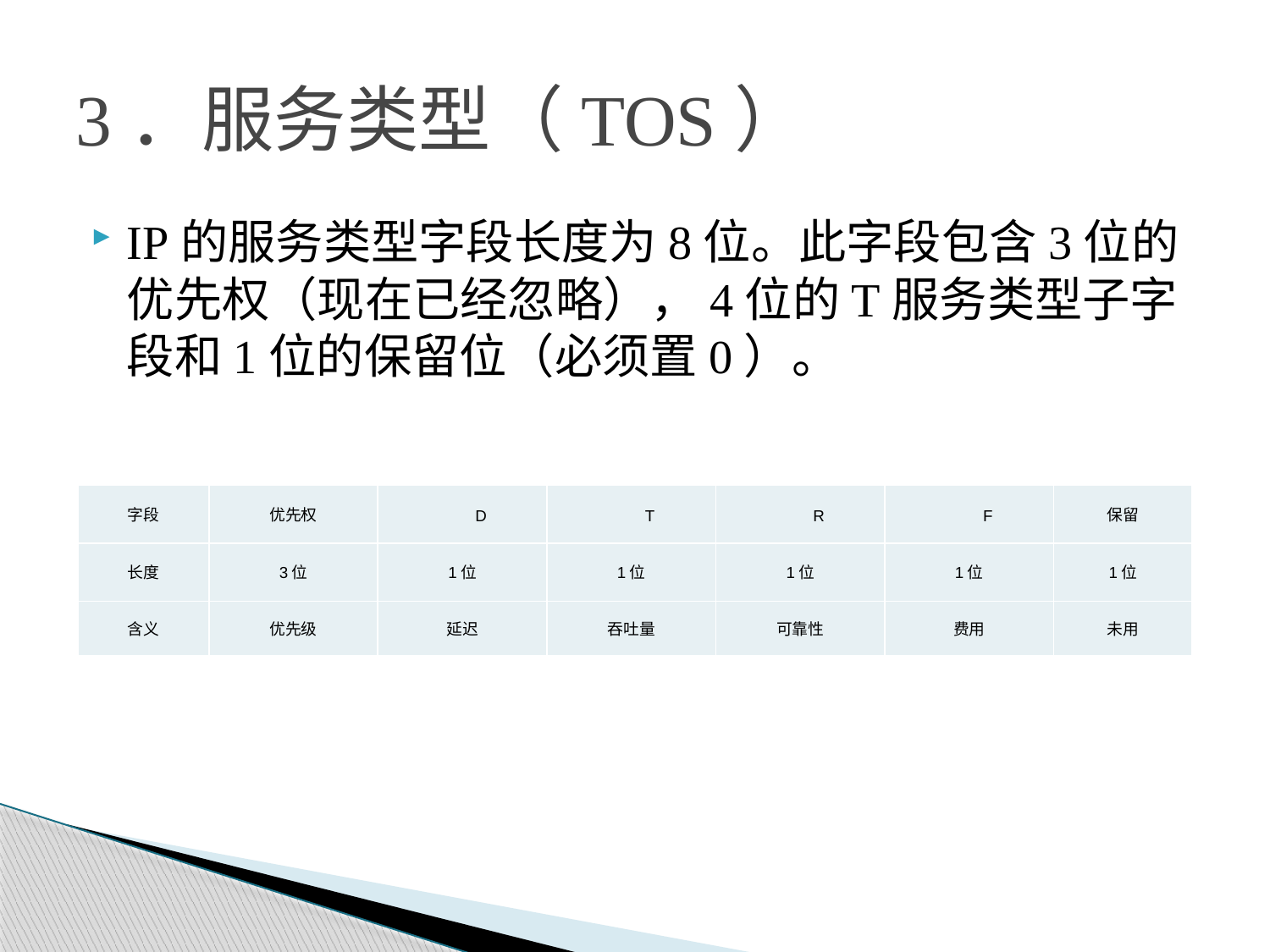

# 3．服务类型（TOS）
IP的服务类型字段长度为8位。此字段包含3位的优先权（现在已经忽略），4位的T服务类型子字段和1位的保留位（必须置0）。
| 字段 | 优先权 | D | T | R | F | 保留 |
| --- | --- | --- | --- | --- | --- | --- |
| 长度 | 3位 | 1位 | 1位 | 1位 | 1位 | 1位 |
| 含义 | 优先级 | 延迟 | 吞吐量 | 可靠性 | 费用 | 未用 |